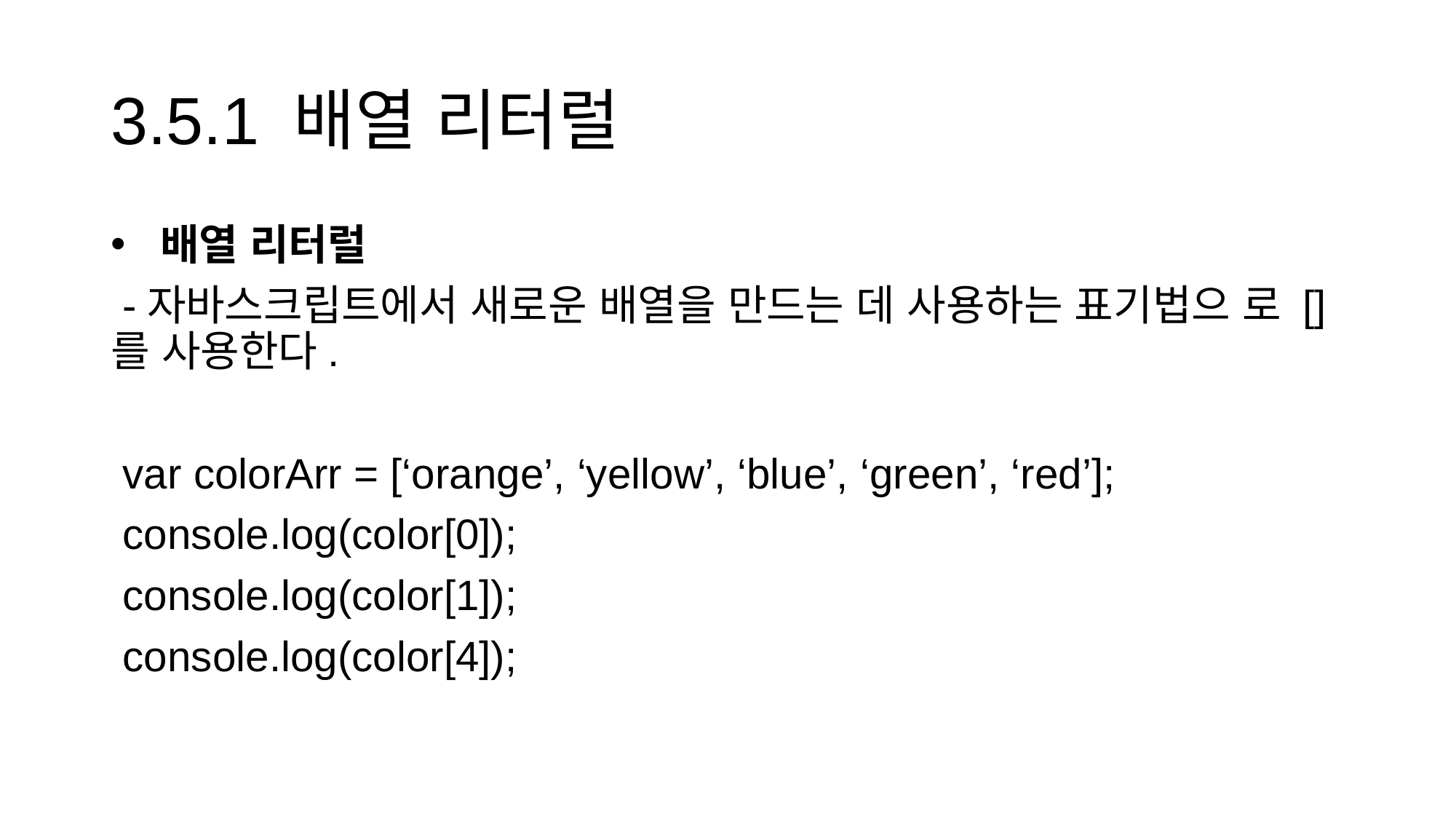

# 3.5.1 배열 리터럴
 배열 리터럴
 -자바스크립트에서 새로운 배열을 만드는 데 사용하는 표기법으 로 []를 사용한다.

 var colorArr = [‘orange’, ‘yellow’, ‘blue’, ‘green’, ‘red’];
 console.log(color[0]);
 console.log(color[1]);
 console.log(color[4]);